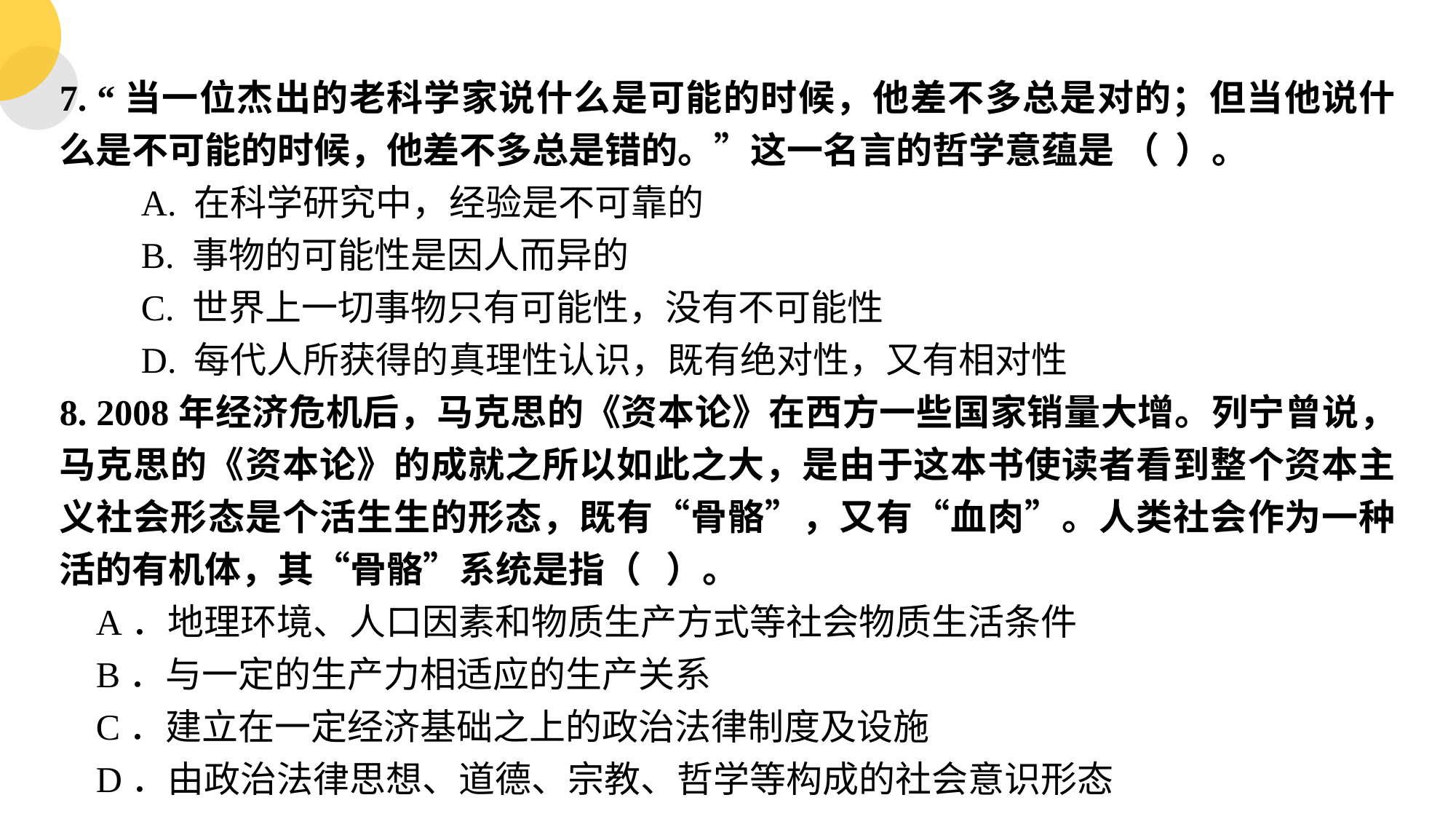

7. “当一位杰出的老科学家说什么是可能的时候，他差不多总是对的；但当他说什么是不可能的时候，他差不多总是错的。”这一名言的哲学意蕴是 （  ）。
　　A. 在科学研究中，经验是不可靠的
　　B. 事物的可能性是因人而异的
　　C. 世界上一切事物只有可能性，没有不可能性
　　D. 每代人所获得的真理性认识，既有绝对性，又有相对性
8. 2008年经济危机后，马克思的《资本论》在西方一些国家销量大增。列宁曾说，马克思的《资本论》的成就之所以如此之大，是由于这本书使读者看到整个资本主义社会形态是个活生生的形态，既有“骨骼”，又有“血肉”。人类社会作为一种活的有机体，其“骨骼”系统是指（   ）。
    A．地理环境、人口因素和物质生产方式等社会物质生活条件
    B．与一定的生产力相适应的生产关系
    C．建立在一定经济基础之上的政治法律制度及设施
    D．由政治法律思想、道德、宗教、哲学等构成的社会意识形态